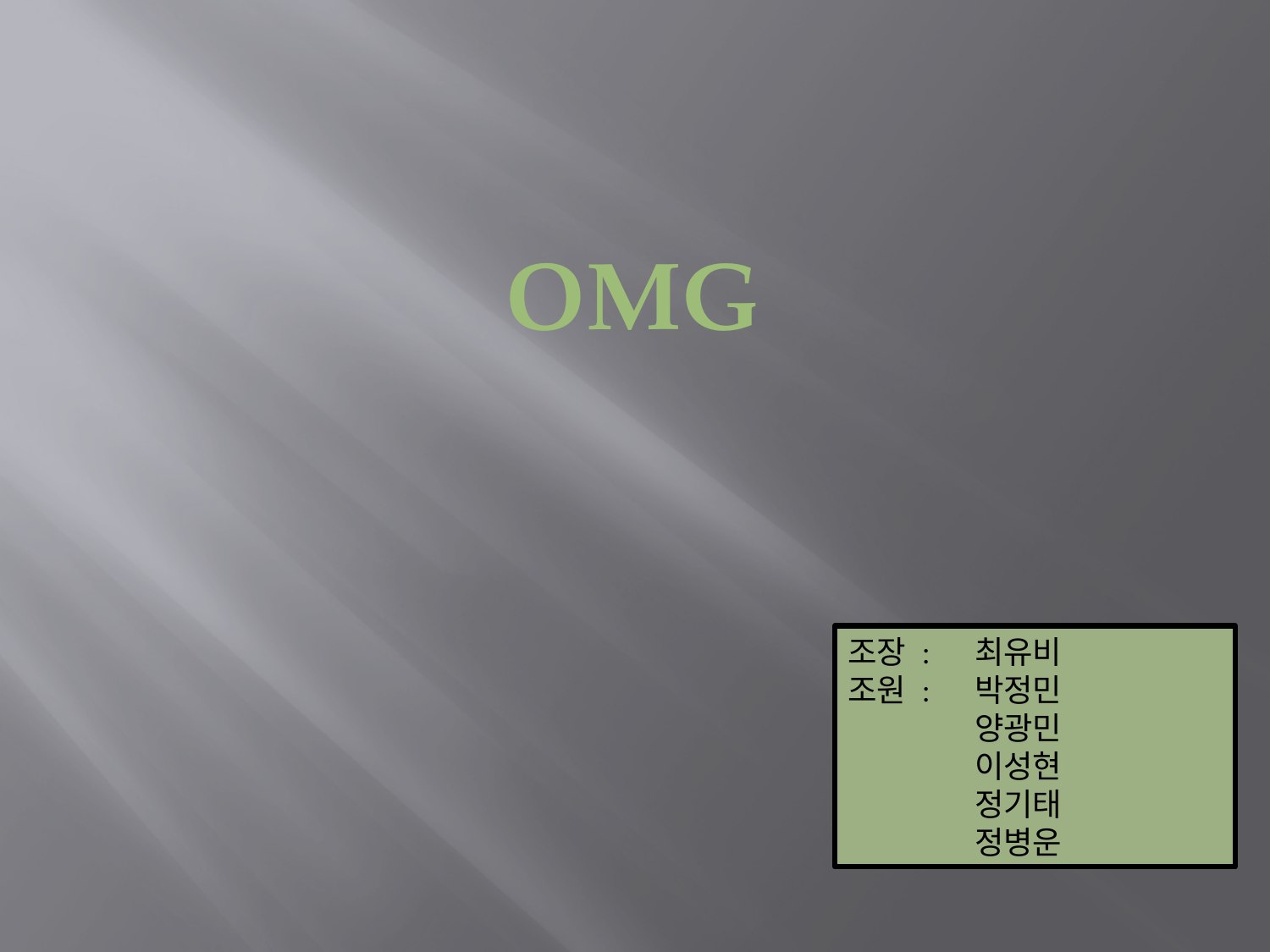

OMG
조장 : 	최유비
조원 : 	박정민
	양광민
	이성현
	정기태
	정병운